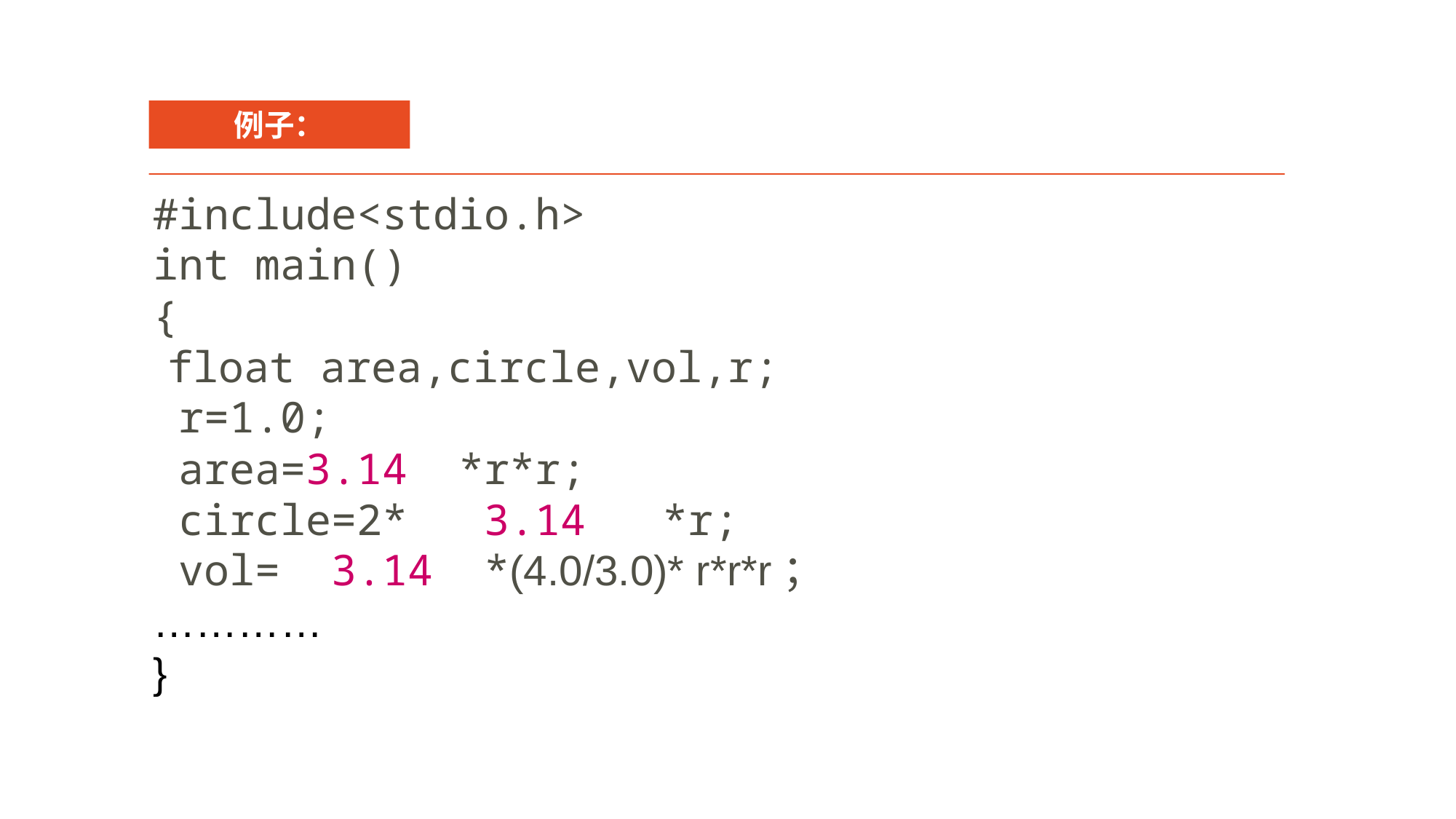

例子：
#include<stdio.h>
int main()
{
{float area,circle,vol,r;
 r=1.0;
 area=3.14  *r*r;
 circle=2*   3.14   *r;
 vol=  3.14  *(4.0/3.0)* r*r*r；
…………
}